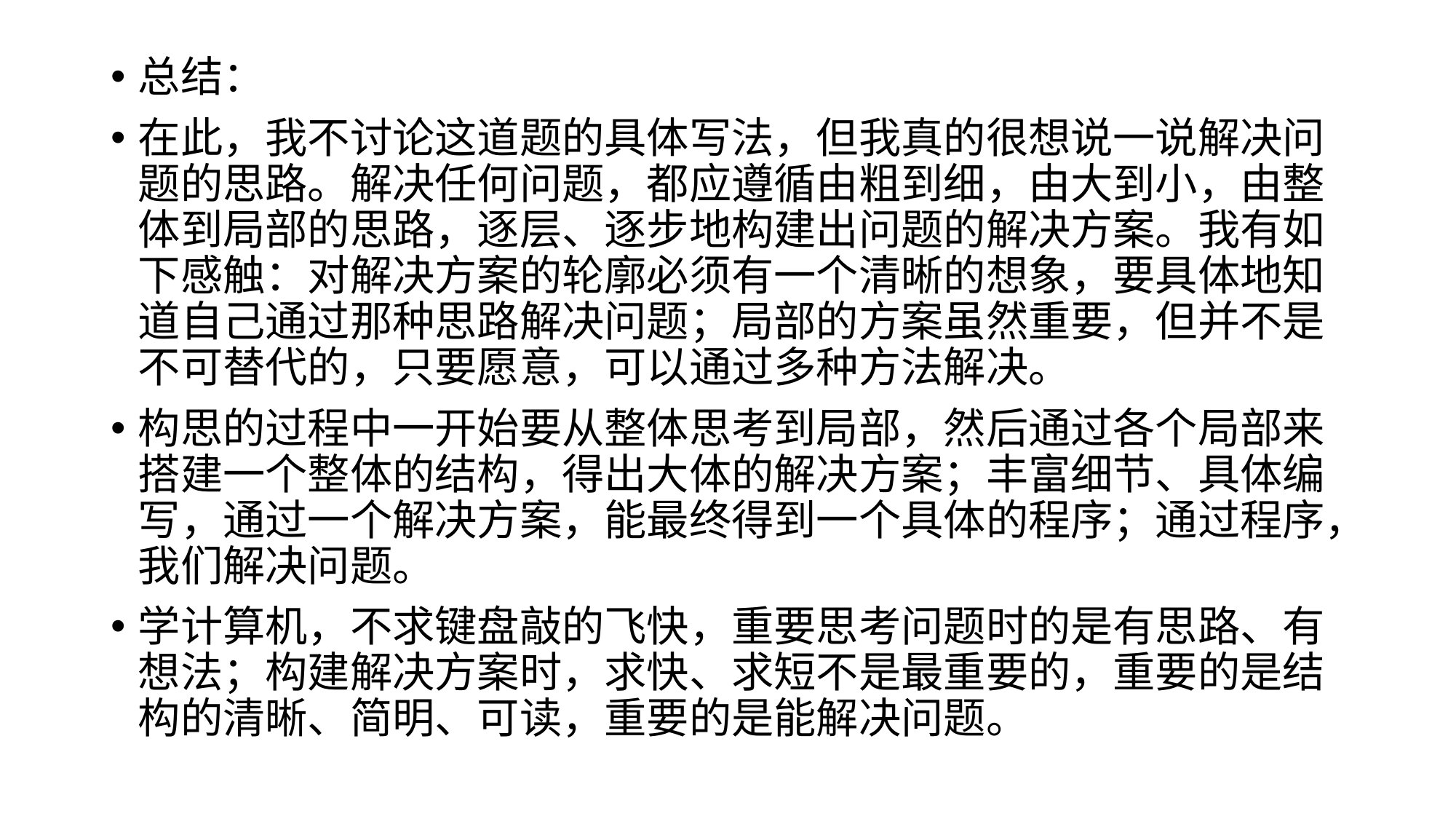

总结：
在此，我不讨论这道题的具体写法，但我真的很想说一说解决问题的思路。解决任何问题，都应遵循由粗到细，由大到小，由整体到局部的思路，逐层、逐步地构建出问题的解决方案。我有如下感触：对解决方案的轮廓必须有一个清晰的想象，要具体地知道自己通过那种思路解决问题；局部的方案虽然重要，但并不是不可替代的，只要愿意，可以通过多种方法解决。
构思的过程中一开始要从整体思考到局部，然后通过各个局部来搭建一个整体的结构，得出大体的解决方案；丰富细节、具体编写，通过一个解决方案，能最终得到一个具体的程序；通过程序，我们解决问题。
学计算机，不求键盘敲的飞快，重要思考问题时的是有思路、有想法；构建解决方案时，求快、求短不是最重要的，重要的是结构的清晰、简明、可读，重要的是能解决问题。